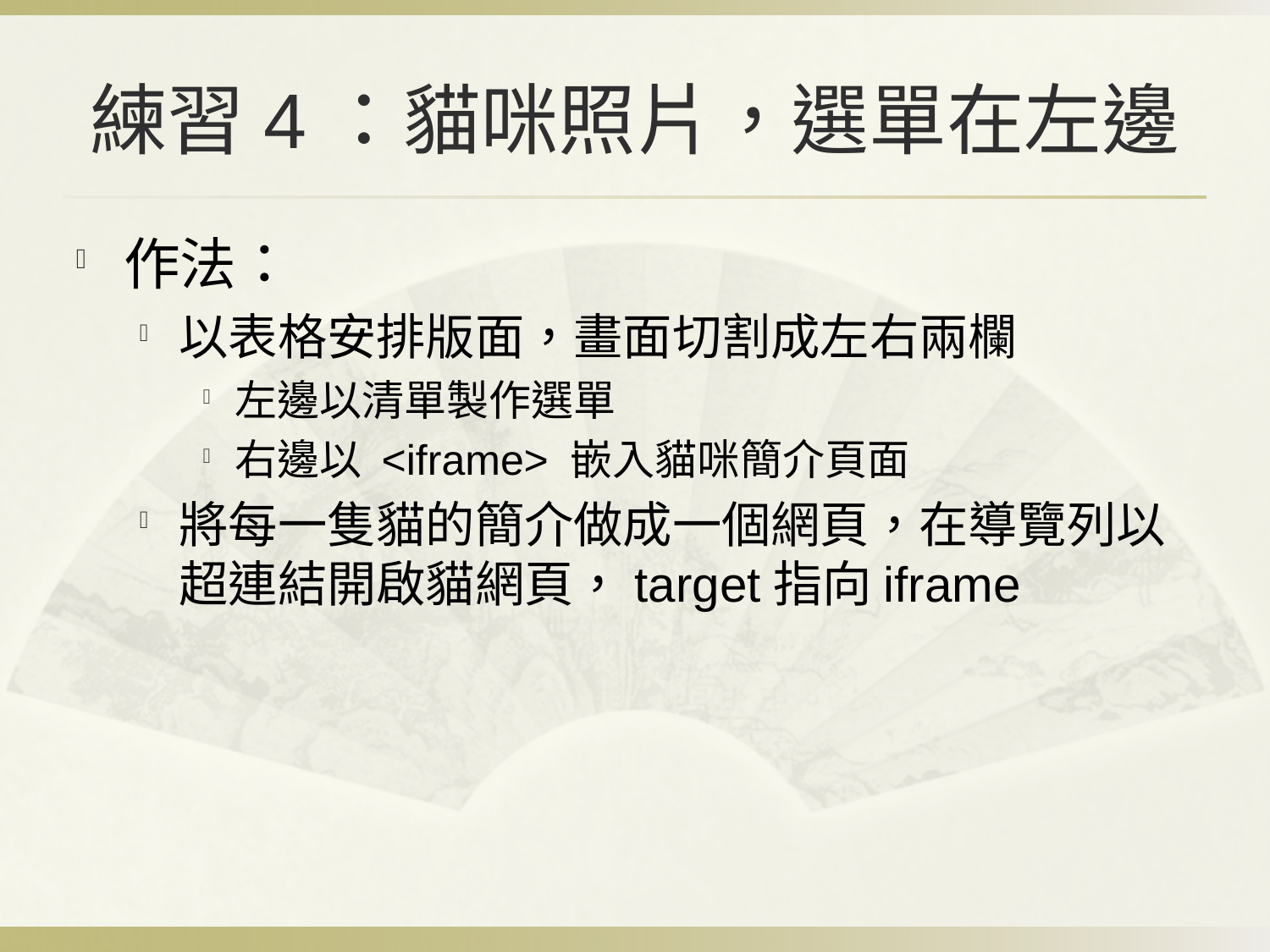

# 練習4：貓咪照片，選單在左邊
作法：
以表格安排版面，畫面切割成左右兩欄
左邊以清單製作選單
右邊以 <iframe> 嵌入貓咪簡介頁面
將每一隻貓的簡介做成一個網頁，在導覽列以超連結開啟貓網頁，target指向iframe